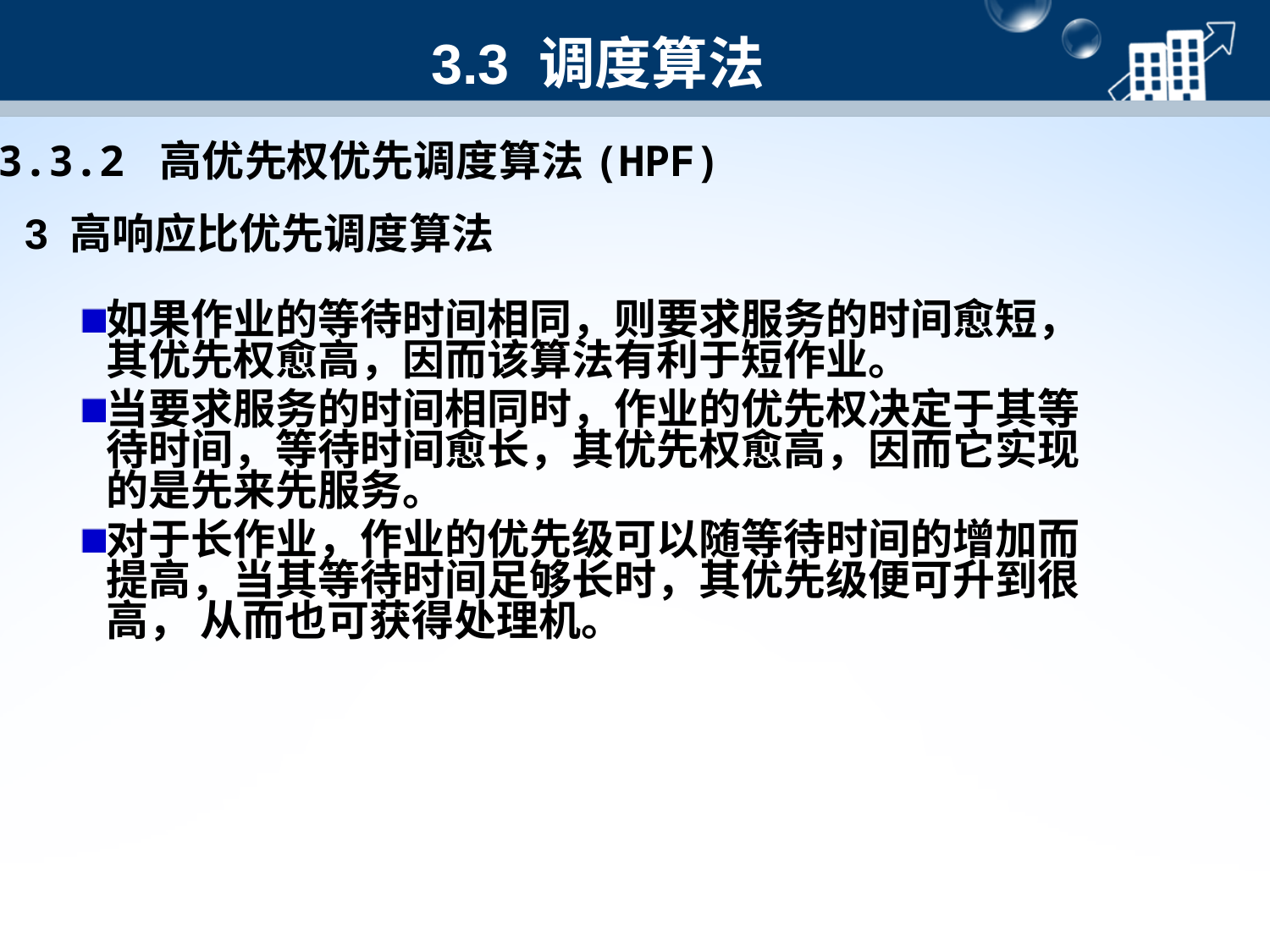

3.3 调度算法
3.3.2 高优先权优先调度算法(HPF)
3 高响应比优先调度算法
如果作业的等待时间相同，则要求服务的时间愈短，其优先权愈高，因而该算法有利于短作业。
当要求服务的时间相同时，作业的优先权决定于其等待时间，等待时间愈长，其优先权愈高，因而它实现的是先来先服务。
对于长作业，作业的优先级可以随等待时间的增加而提高，当其等待时间足够长时，其优先级便可升到很高， 从而也可获得处理机。